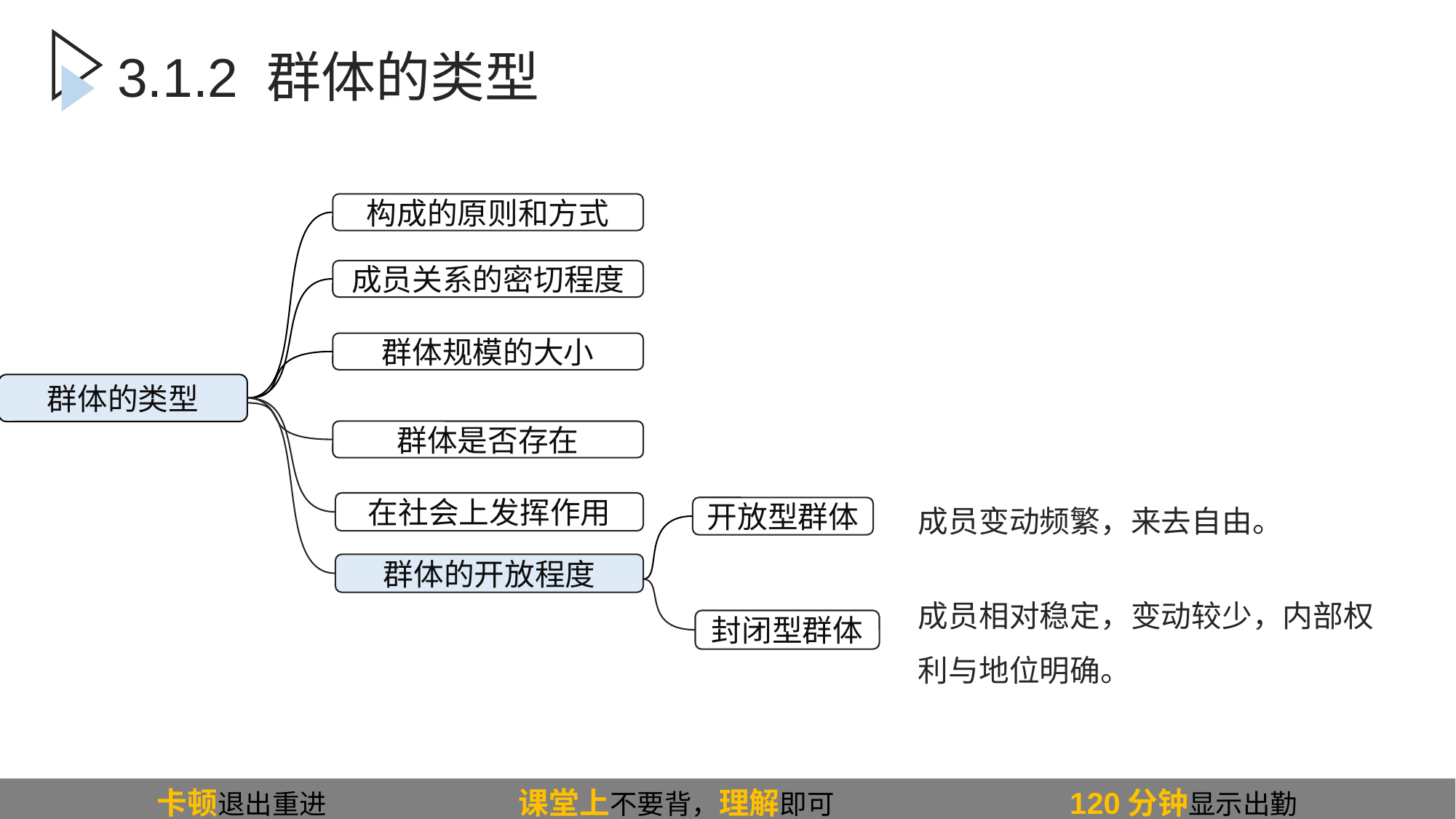

3.1.2 群体的类型
构成的原则和方式
成员关系的密切程度
群体规模的大小
群体的类型
群体是否存在
在社会上发挥作用
群体的开放程度
成员变动频繁，来去自由。
开放型群体
封闭型群体
成员相对稳定，变动较少，内部权利与地位明确。